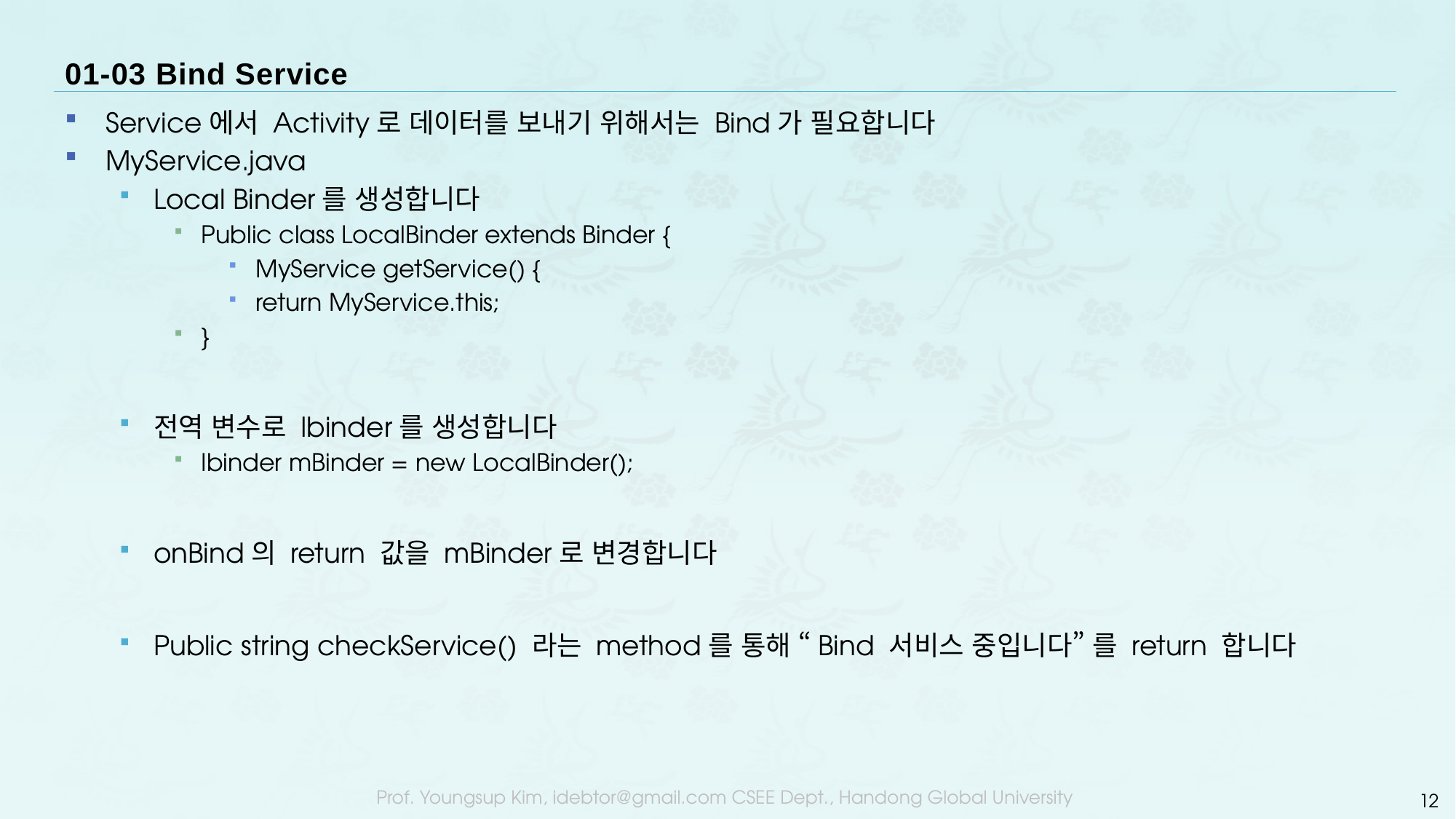

# 01-03 Bind Service
Service에서 Activity로 데이터를 보내기 위해서는 Bind가 필요합니다
MyService.java
Local Binder를 생성합니다
Public class LocalBinder extends Binder {
MyService getService() {
return MyService.this;
}

전역 변수로 Ibinder를 생성합니다
Ibinder mBinder = new LocalBinder();

onBind의 return 값을 mBinder로 변경합니다

Public string checkService() 라는 method를 통해 “Bind 서비스 중입니다” 를 return 합니다

12